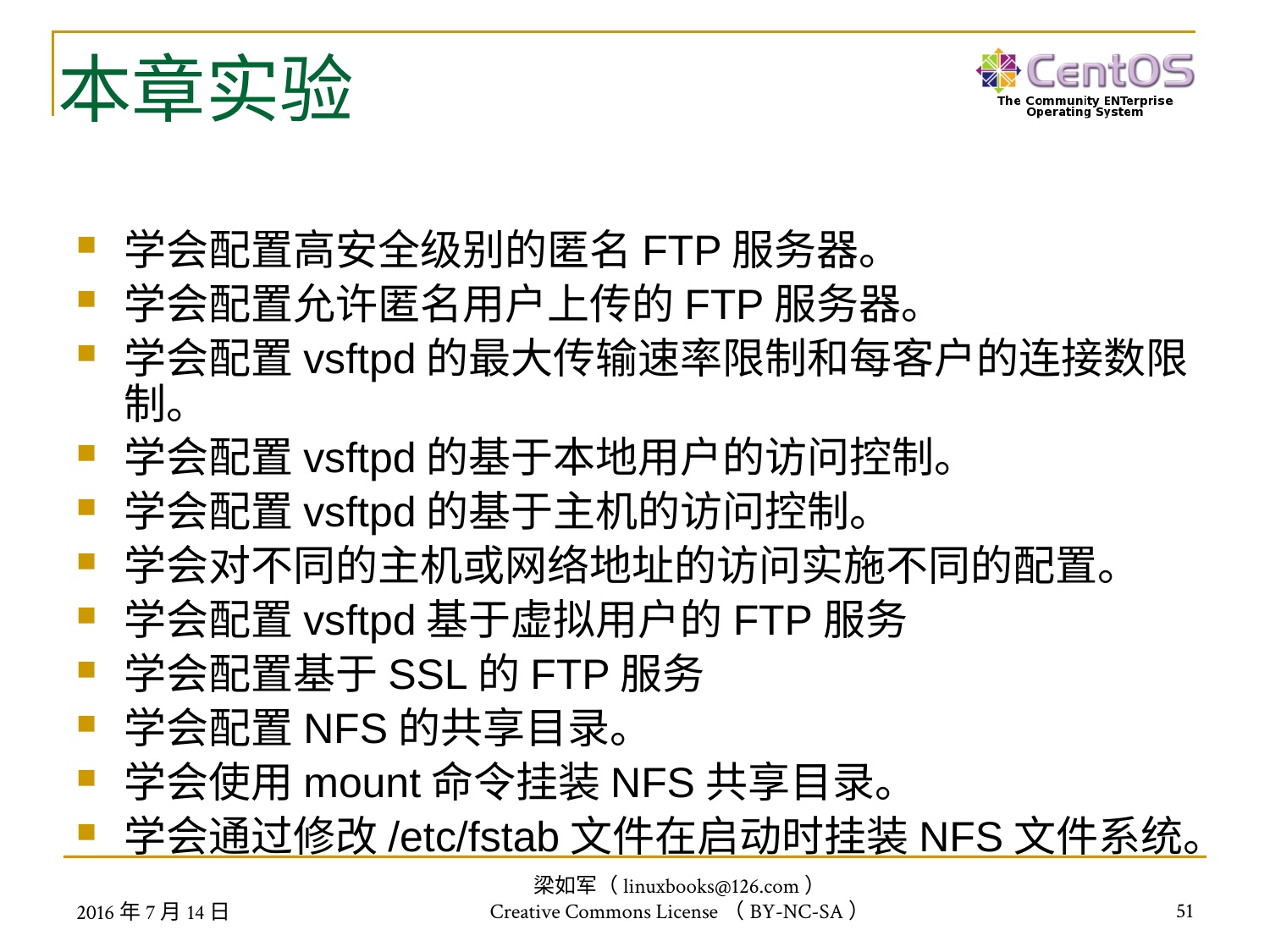

# 本章实验
学会配置高安全级别的匿名FTP服务器。
学会配置允许匿名用户上传的FTP服务器。
学会配置vsftpd的最大传输速率限制和每客户的连接数限制。
学会配置vsftpd的基于本地用户的访问控制。
学会配置vsftpd的基于主机的访问控制。
学会对不同的主机或网络地址的访问实施不同的配置。
学会配置vsftpd基于虚拟用户的FTP服务
学会配置基于SSL的FTP服务
学会配置NFS的共享目录。
学会使用mount命令挂装NFS共享目录。
学会通过修改/etc/fstab文件在启动时挂装NFS文件系统。
梁如军（linuxbooks@126.com）
Creative Commons License（BY-NC-SA）
2016年7月14日
51